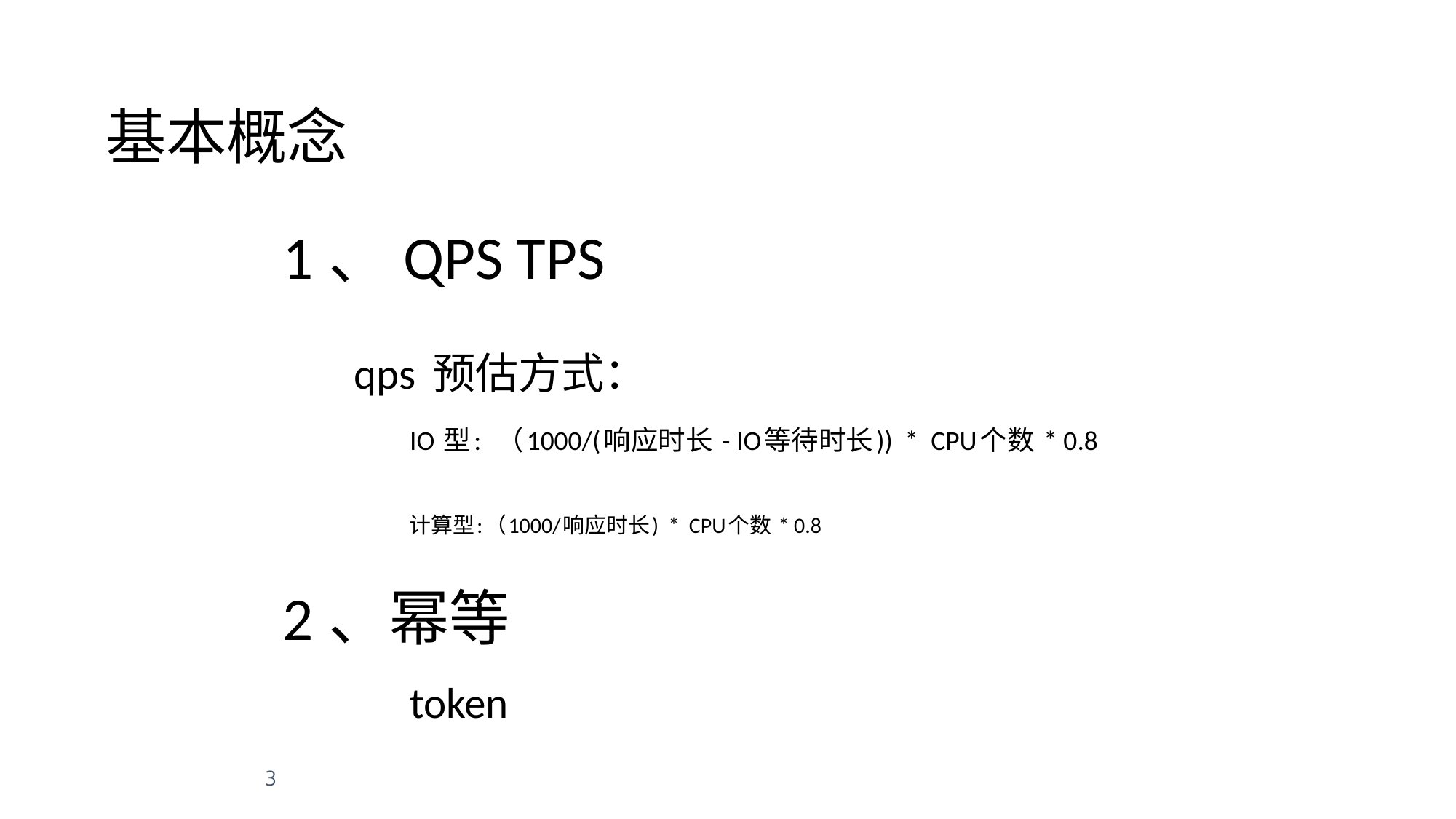

基本概念
1、QPS TPS
qps 预估方式：
IO 型:  （1000/(响应时长 - IO等待时长))  *  CPU个数 * 0.8
计算型:（1000/响应时长)  *  CPU个数 * 0.8

2、幂等
token
3